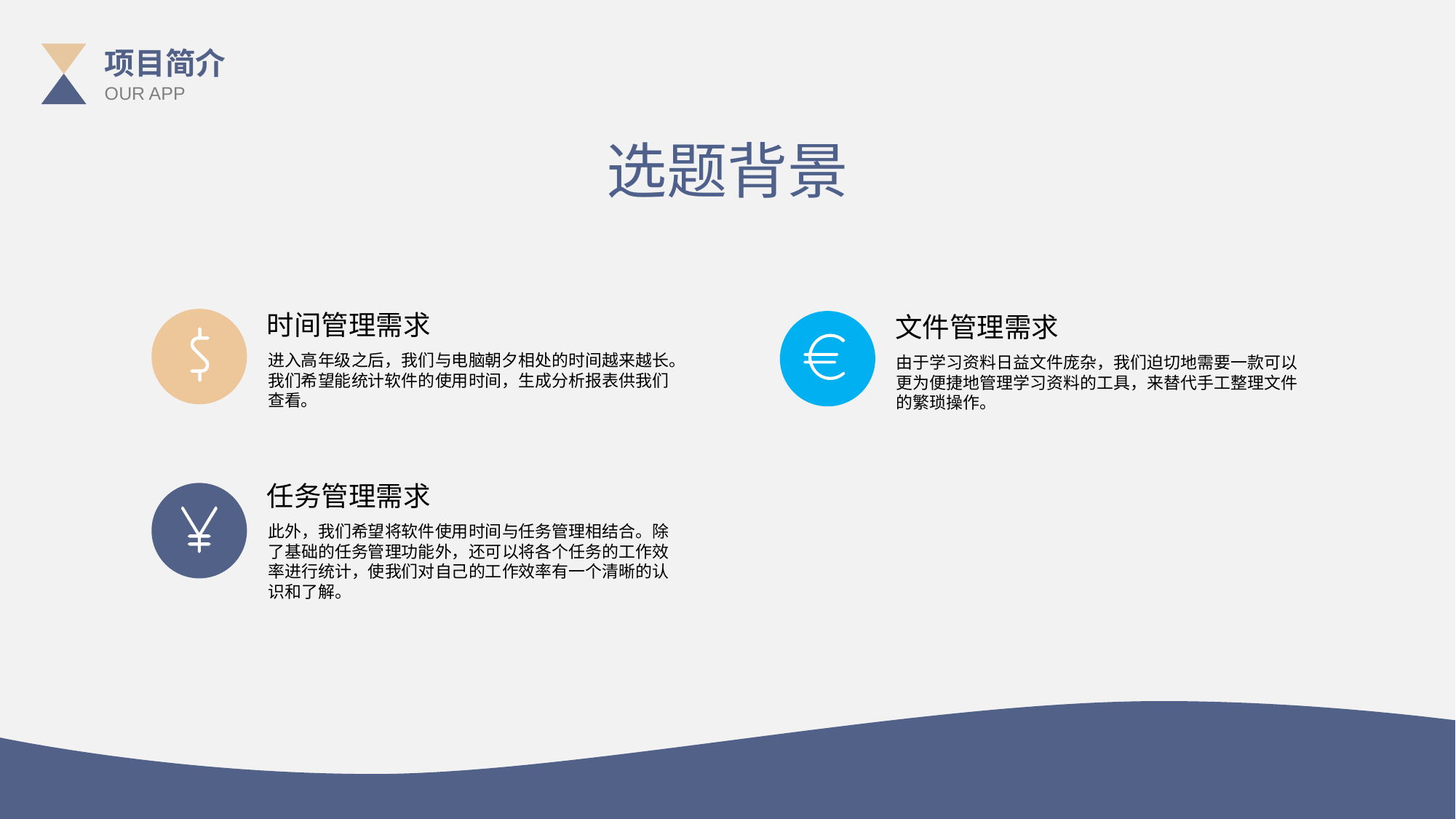

项目简介
OUR APP

选题背景
时间管理需求
进入高年级之后，我们与电脑朝夕相处的时间越来越长。我们希望能统计软件的使用时间，生成分析报表供我们查看。
文件管理需求
由于学习资料日益文件庞杂，我们迫切地需要一款可以更为便捷地管理学习资料的工具，来替代手工整理文件的繁琐操作。

任务管理需求
此外，我们希望将软件使用时间与任务管理相结合。除了基础的任务管理功能外，还可以将各个任务的工作效率进行统计，使我们对自己的工作效率有一个清晰的认识和了解。